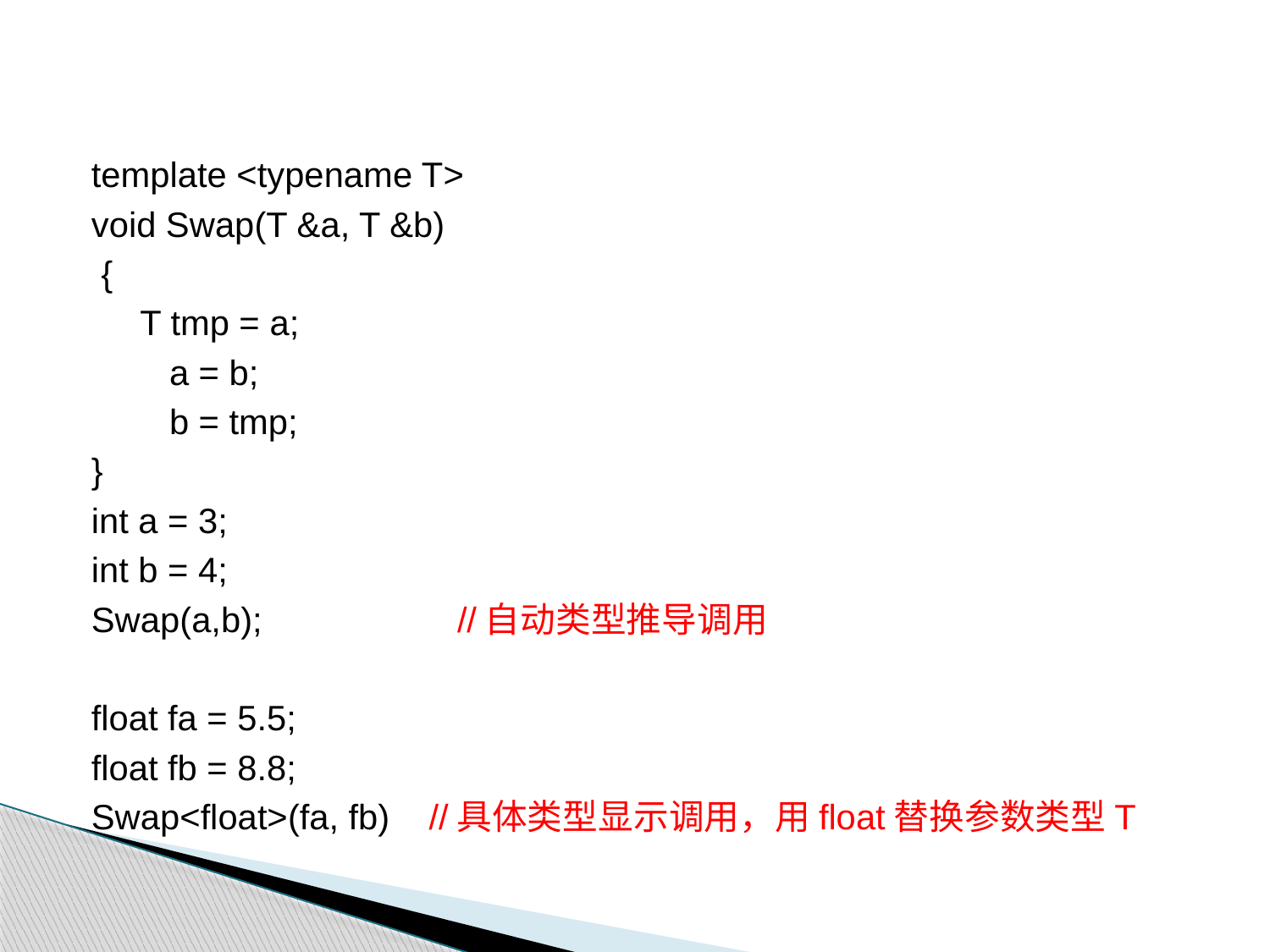

#
template <typename T>
void Swap(T &a, T &b)
 {
     T tmp = a;
        a = b;
        b = tmp;
}
int a = 3;
int b = 4;
Swap(a,b);                    //自动类型推导调用

float fa = 5.5;
float fb = 8.8;
Swap<float>(fa, fb)    //具体类型显示调用，用float替换参数类型T